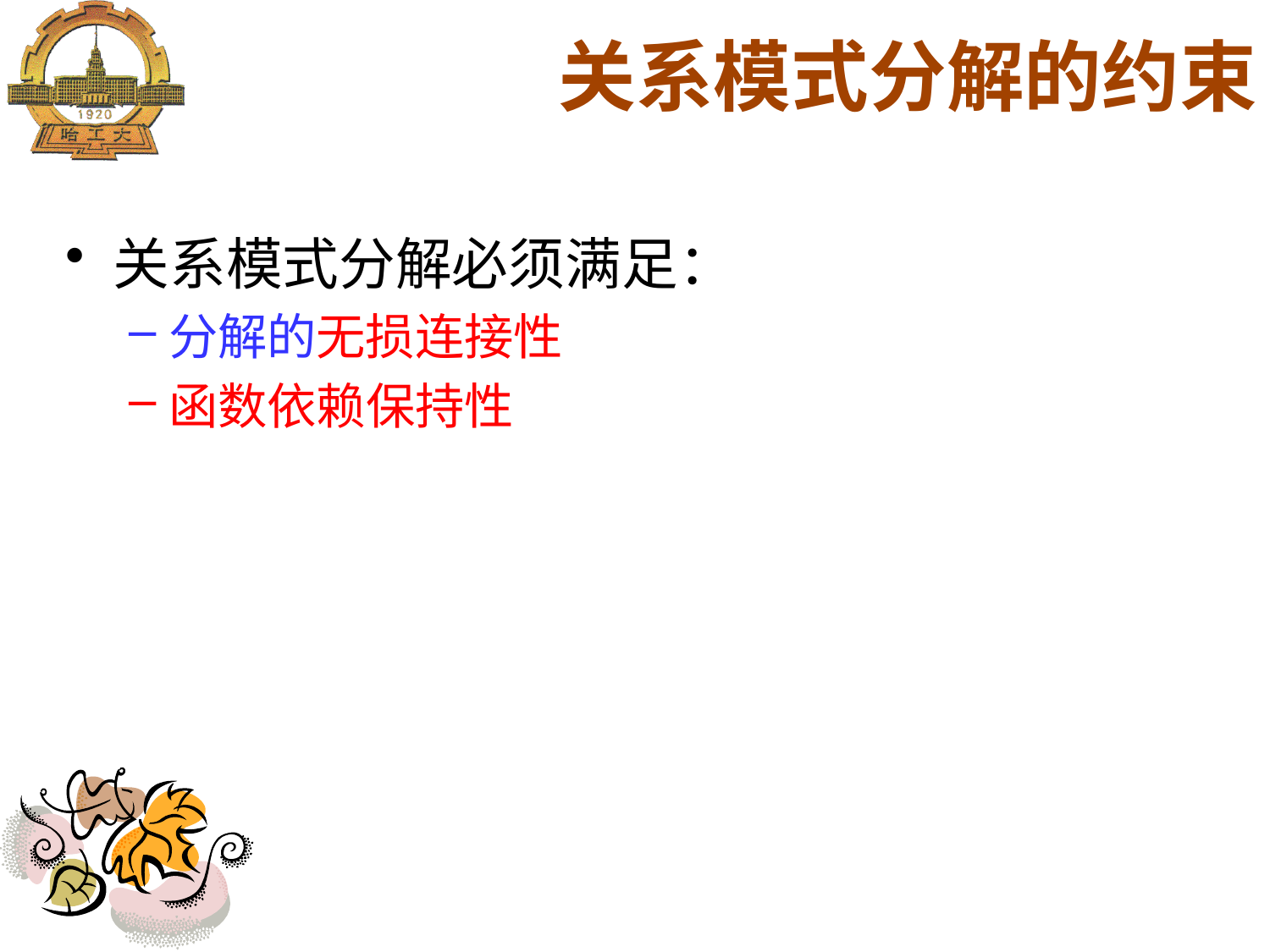

关系模式分解的约束
关系模式分解必须满足：
分解的无损连接性
函数依赖保持性